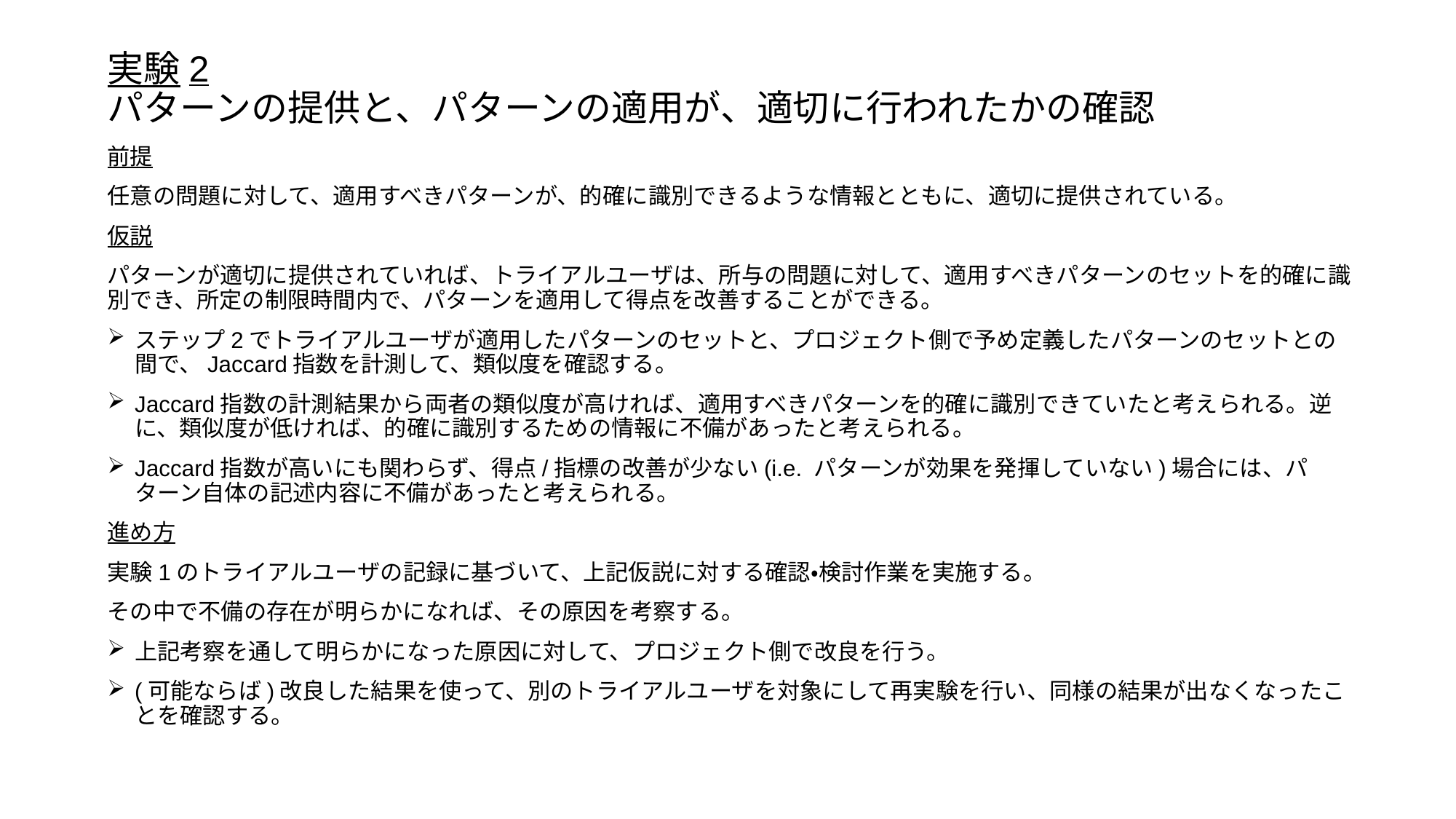

# 実験2 パターンの提供と、パターンの適用が、適切に行われたかの確認
前提
任意の問題に対して、適用すべきパターンが、的確に識別できるような情報とともに、適切に提供されている。
仮説
パターンが適切に提供されていれば、トライアルユーザは、所与の問題に対して、適用すべきパターンのセットを的確に識別でき、所定の制限時間内で、パターンを適用して得点を改善することができる。
ステップ2でトライアルユーザが適用したパターンのセットと、プロジェクト側で予め定義したパターンのセットとの間で、Jaccard指数を計測して、類似度を確認する。
Jaccard指数の計測結果から両者の類似度が高ければ、適用すべきパターンを的確に識別できていたと考えられる。逆に、類似度が低ければ、的確に識別するための情報に不備があったと考えられる。
Jaccard指数が高いにも関わらず、得点/指標の改善が少ない(i.e. パターンが効果を発揮していない)場合には、パターン自体の記述内容に不備があったと考えられる。
進め方
実験1のトライアルユーザの記録に基づいて、上記仮説に対する確認・検討作業を実施する。
その中で不備の存在が明らかになれば、その原因を考察する。
上記考察を通して明らかになった原因に対して、プロジェクト側で改良を行う。
(可能ならば)改良した結果を使って、別のトライアルユーザを対象にして再実験を行い、同様の結果が出なくなったことを確認する。